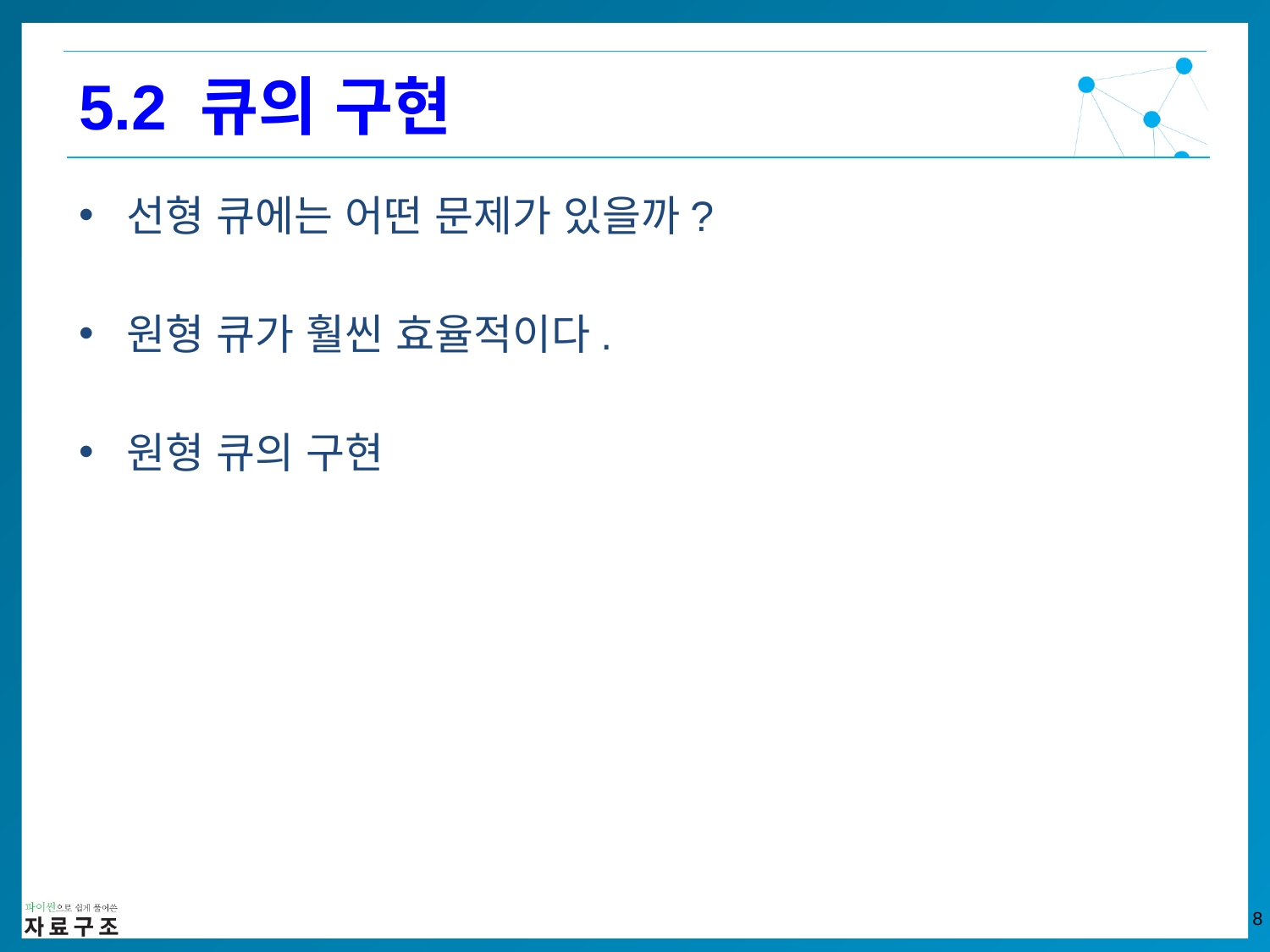

5.2 큐의 구현
선형 큐에는 어떤 문제가 있을까?

원형 큐가 훨씬 효율적이다.

원형 큐의 구현